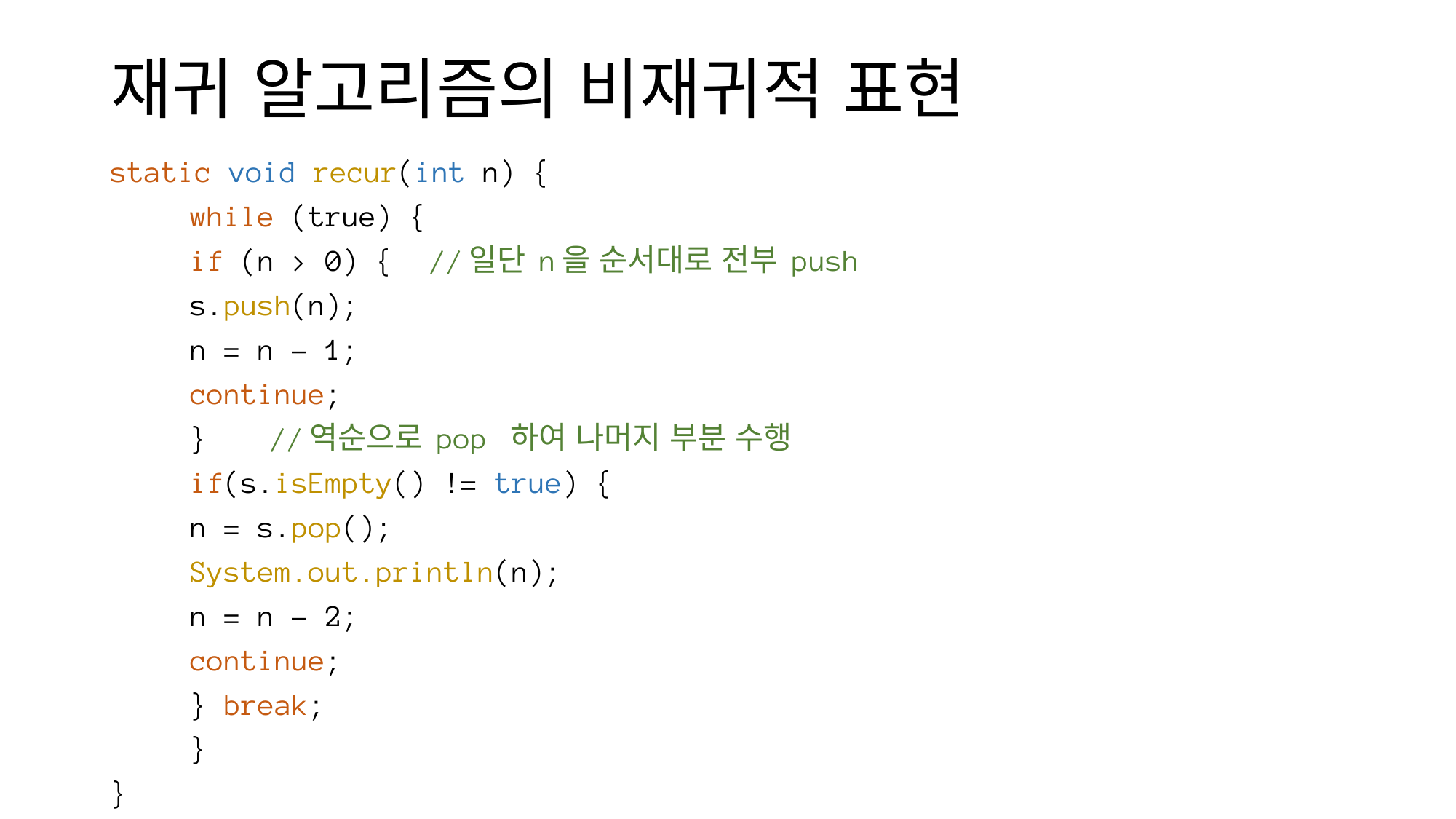

# 재귀 알고리즘의 비재귀적 표현
static void recur(int n) {
	while (true) {
		if (n > 0) {	//일단 n을 순서대로 전부 push
			s.push(n);
			n = n - 1;
			continue;
		}	//역순으로 pop 하여 나머지 부분 수행
		if(s.isEmpty() != true) {
			n = s.pop();
			System.out.println(n);
			n = n - 2;
			continue;
		} break;
	}
}